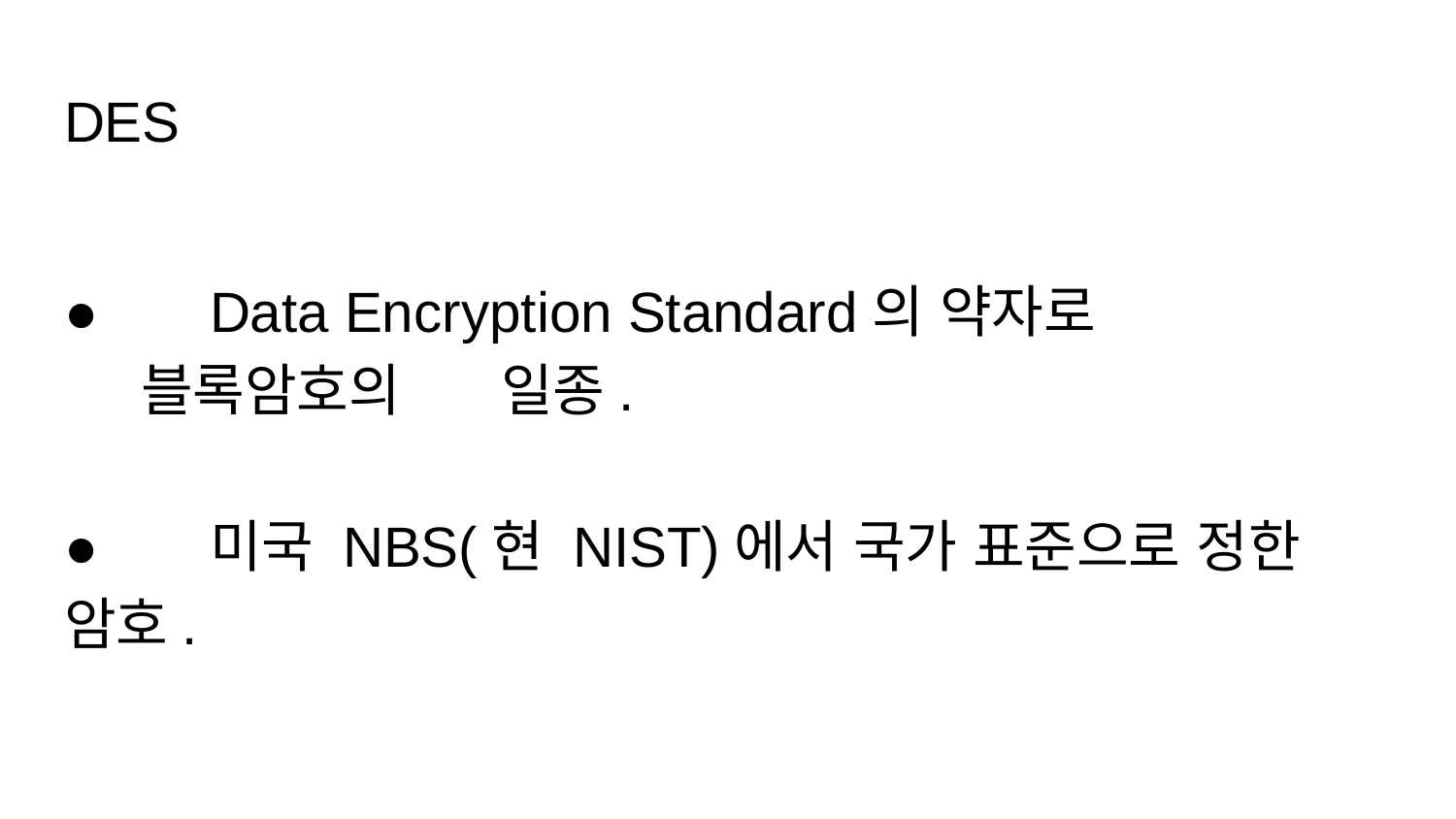

# DES

●	Data Encryption Standard의 약자로
    블록암호의	일종.

●	미국 NBS(현 NIST)에서 국가 표준으로 정한 암호.